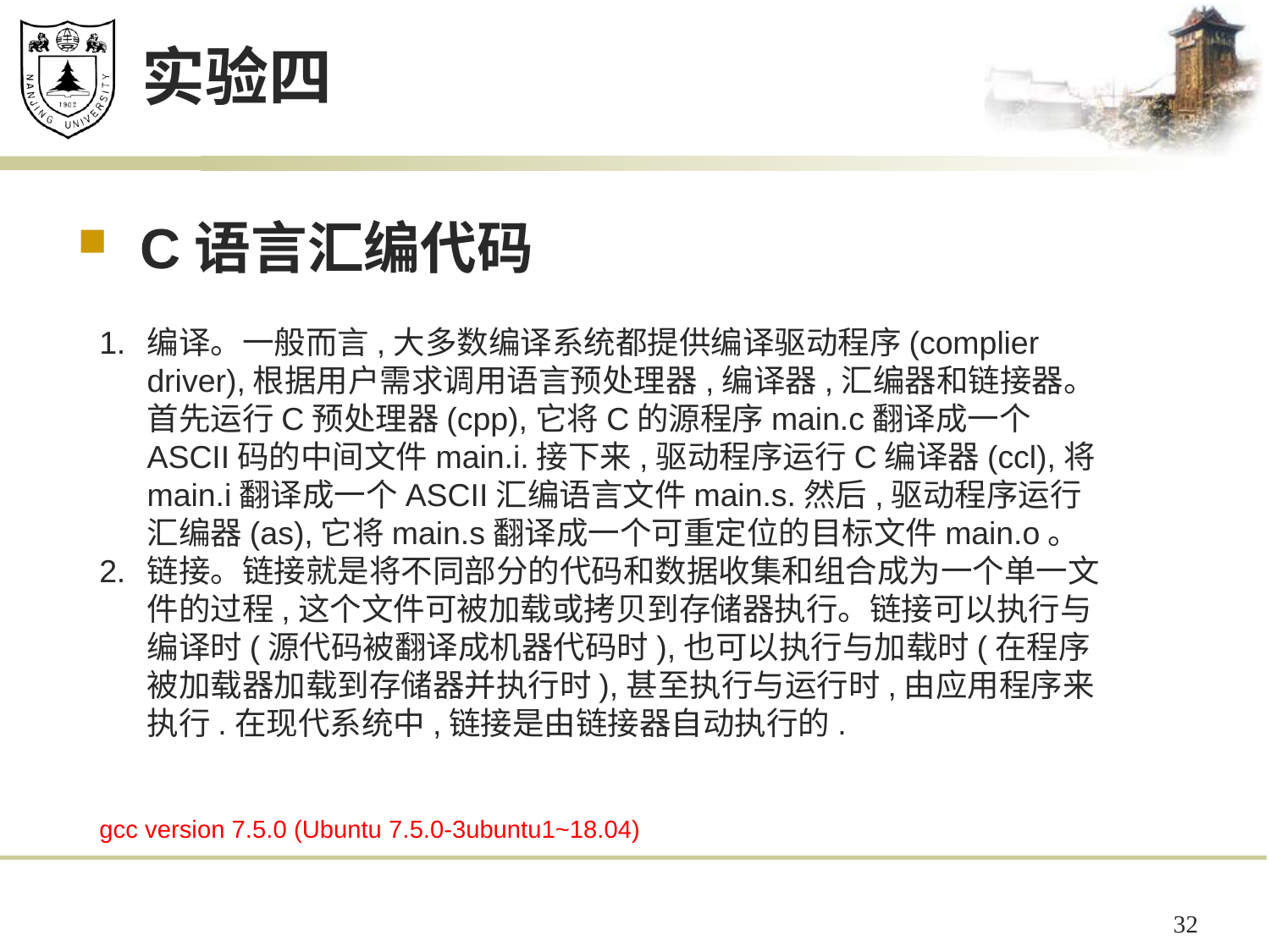

# 实验四
C语言汇编代码

编译。一般而言,大多数编译系统都提供编译驱动程序(complier driver),根据用户需求调用语言预处理器,编译器,汇编器和链接器。首先运行C预处理器(cpp),它将C的源程序main.c翻译成一个ASCII码的中间文件main.i.接下来,驱动程序运行C编译器(ccl),将main.i翻译成一个ASCII汇编语言文件main.s.然后,驱动程序运行汇编器(as),它将main.s翻译成一个可重定位的目标文件main.o。
链接。链接就是将不同部分的代码和数据收集和组合成为一个单一文件的过程,这个文件可被加载或拷贝到存储器执行。链接可以执行与编译时(源代码被翻译成机器代码时),也可以执行与加载时(在程序被加载器加载到存储器并执行时),甚至执行与运行时,由应用程序来执行.在现代系统中,链接是由链接器自动执行的.

gcc version 7.5.0 (Ubuntu 7.5.0-3ubuntu1~18.04)